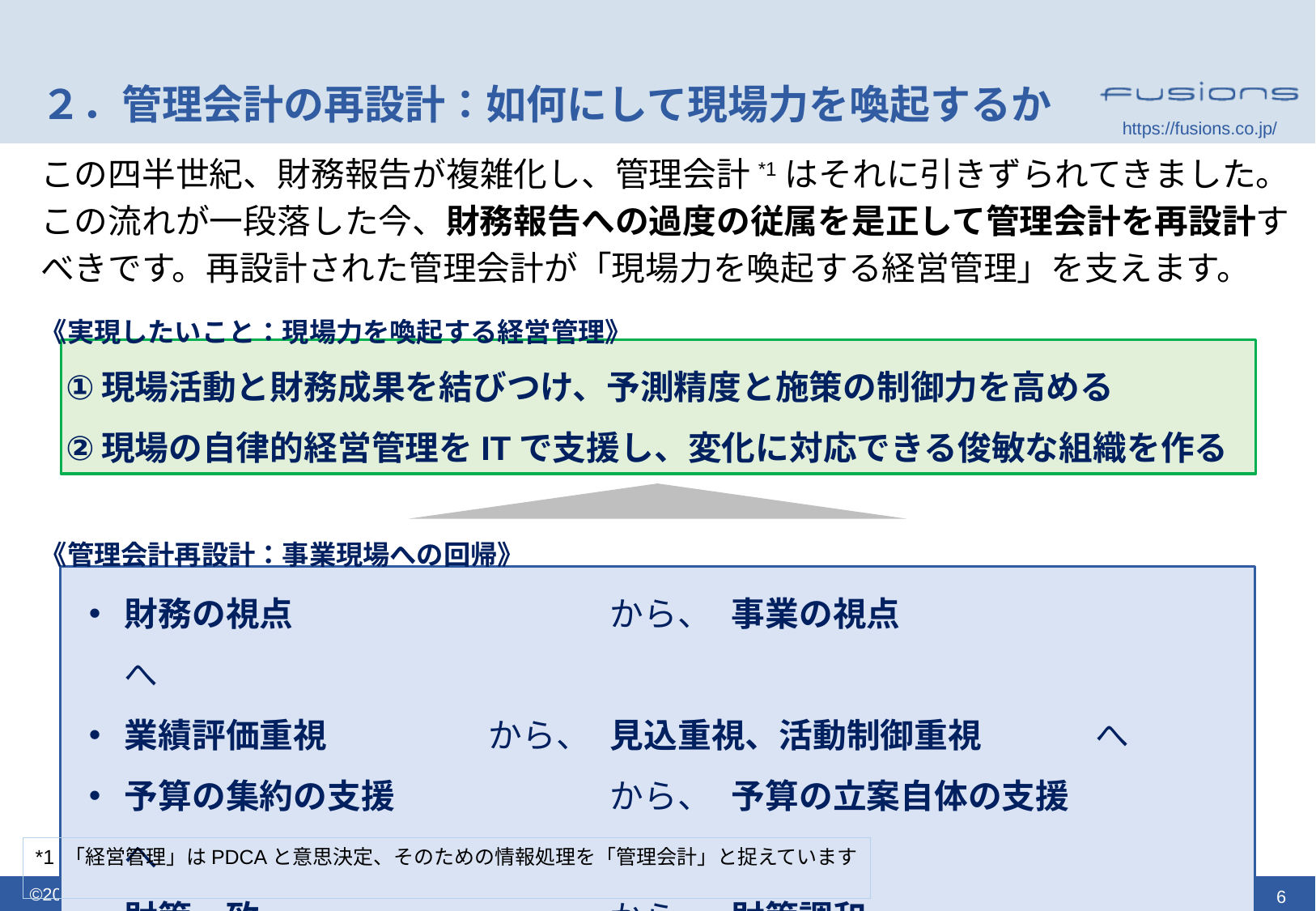

# ２．管理会計の再設計：如何にして現場力を喚起するか
この四半世紀、財務報告が複雑化し、管理会計*1はそれに引きずられてきました。この流れが一段落した今、財務報告への過度の従属を是正して管理会計を再設計すべきです。再設計された管理会計が「現場力を喚起する経営管理」を支えます。
《実現したいこと：現場力を喚起する経営管理》
現場活動と財務成果を結びつけ、予測精度と施策の制御力を高める
現場の自律的経営管理をITで支援し、変化に対応できる俊敏な組織を作る

《管理会計再設計：事業現場への回帰》
財務の視点			から、	事業の視点			へ
業績評価重視		から、	見込重視、活動制御重視	へ
予算の集約の支援		から、	予算の立案自体の支援		へ
財管一致			から、	財管調和	　		へ
*1 「経営管理」はPDCAと意思決定、そのための情報処理を「管理会計」と捉えています